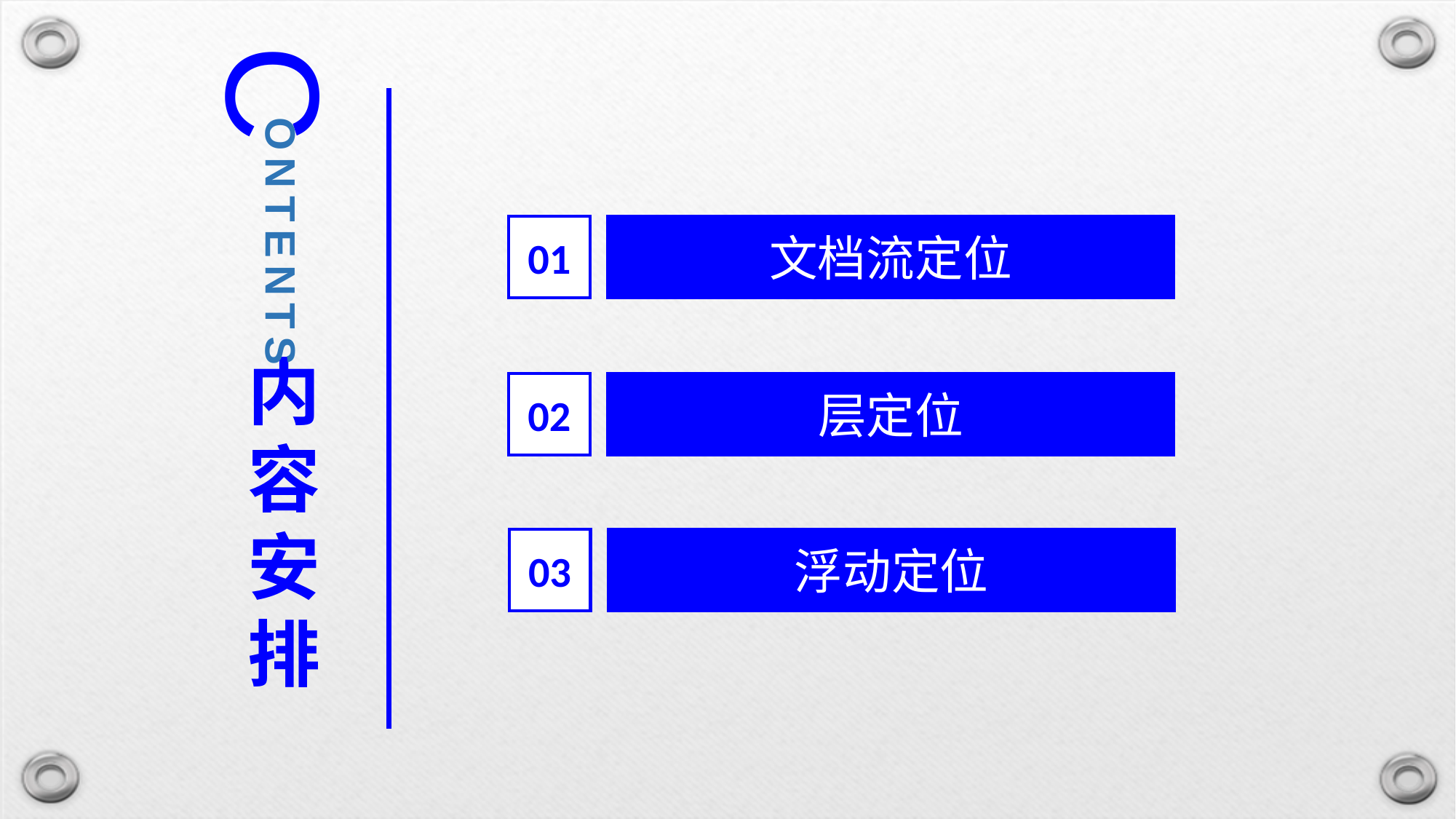

C
ONTENTS
01
文档流定位
内容安排
02
层定位
03
浮动定位